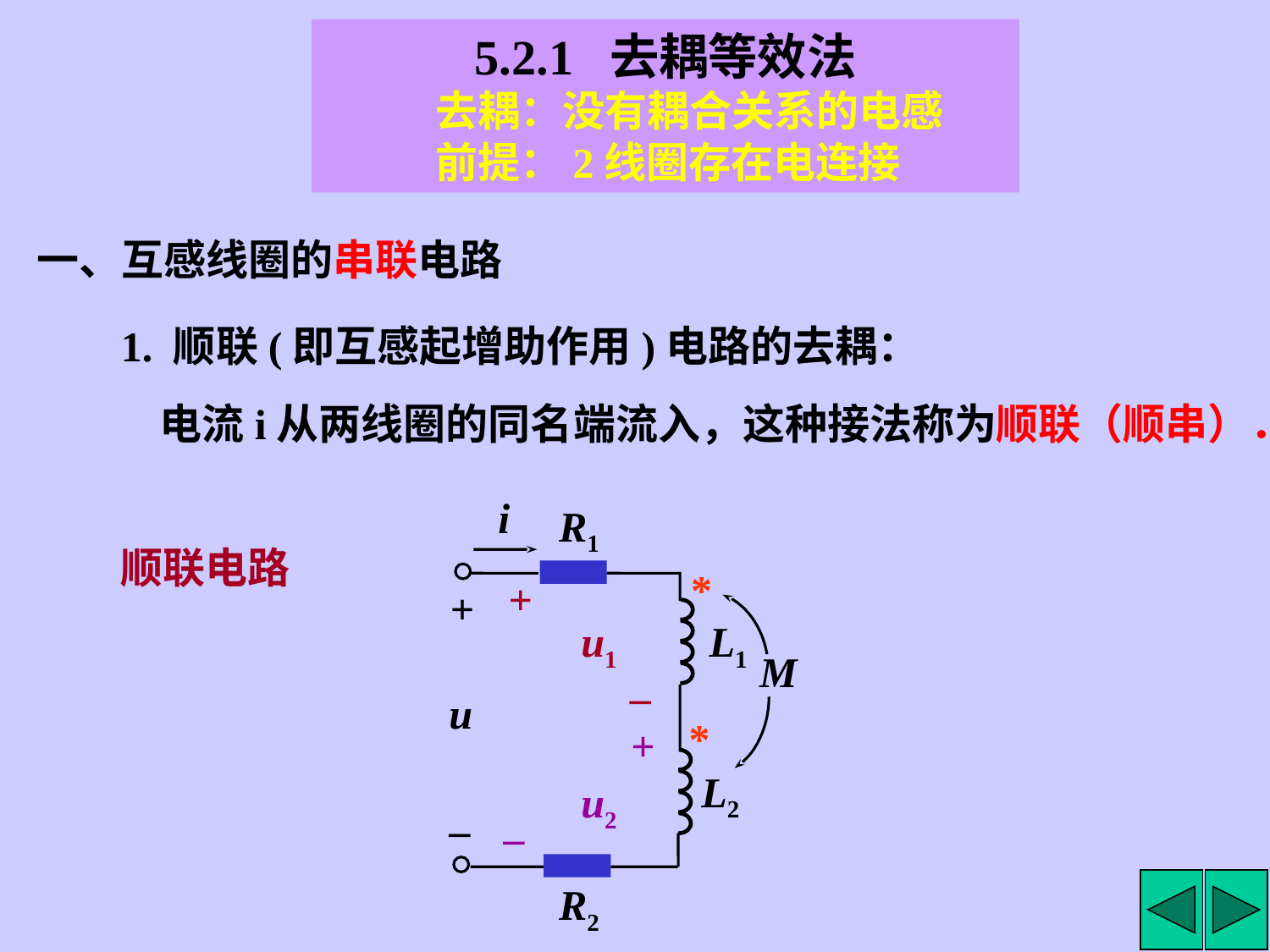

5.2.1  去耦等效法
去耦：没有耦合关系的电感
前提：2线圈存在电连接
一、互感线圈的串联电路
1. 顺联(即互感起增助作用)电路的去耦：
电流i从两线圈的同名端流入，这种接法称为顺联（顺串）．
i
R1

*

+

+

u1
L1

M
–
u

*
+
L2
u2

–
–

R2
顺联电路